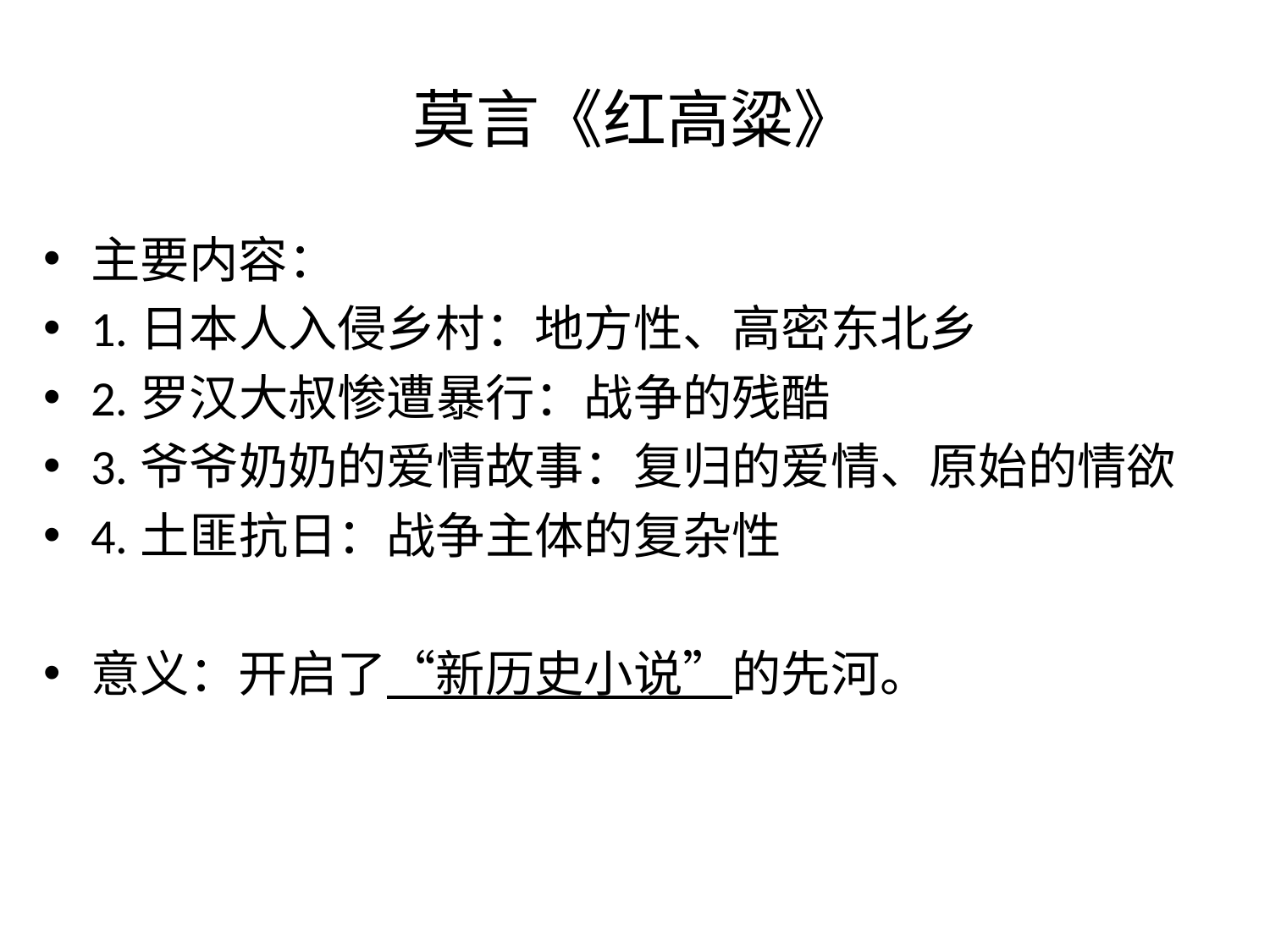

# 莫言《红高粱》
主要内容：
1.日本人入侵乡村：地方性、高密东北乡
2.罗汉大叔惨遭暴行：战争的残酷
3.爷爷奶奶的爱情故事：复归的爱情、原始的情欲
4.土匪抗日：战争主体的复杂性

意义：开启了“新历史小说”的先河。